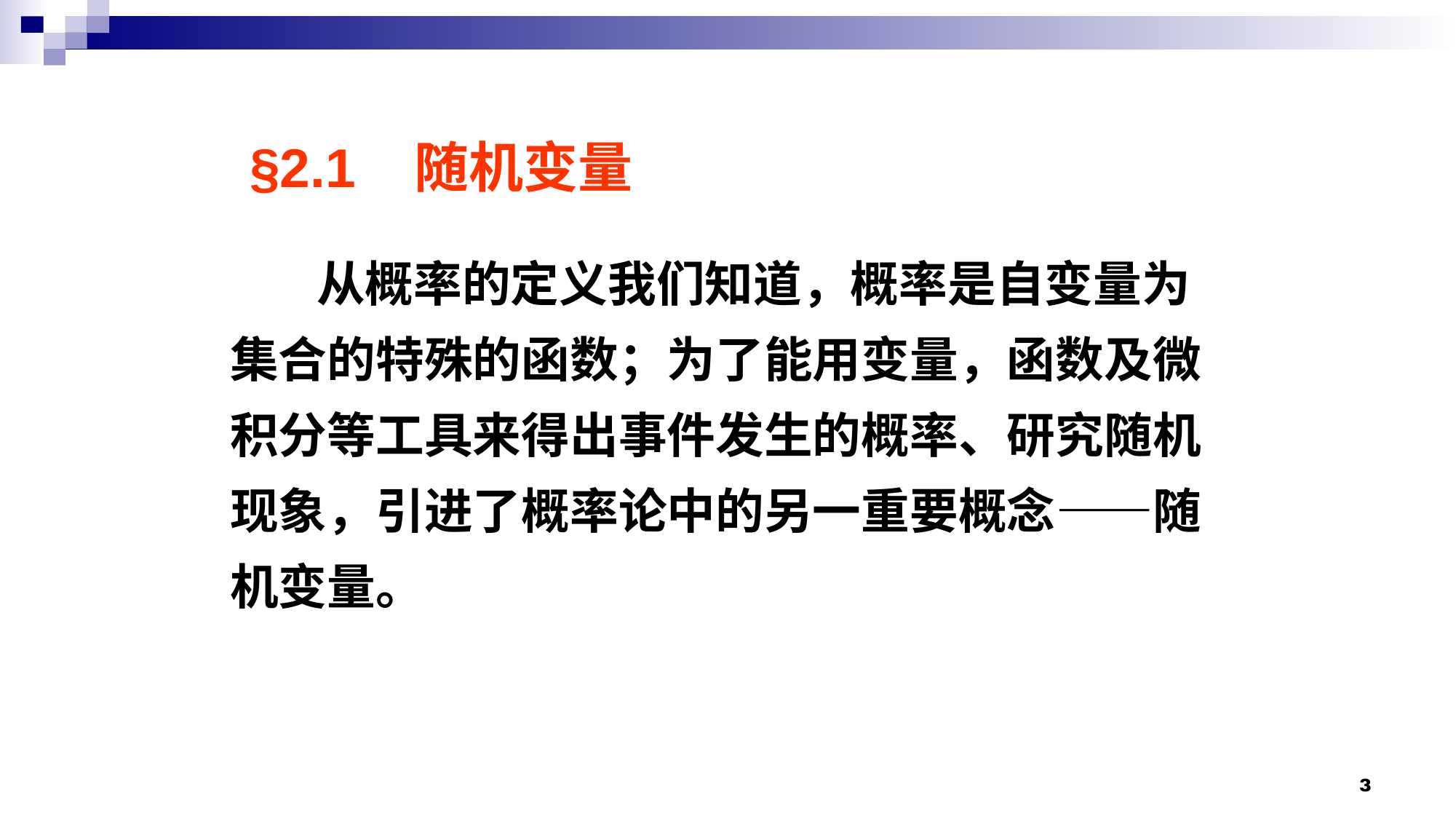

§2.1   随机变量
 从概率的定义我们知道，概率是自变量为集合的特殊的函数；为了能用变量，函数及微积分等工具来得出事件发生的概率、研究随机现象，引进了概率论中的另一重要概念――随机变量。
3